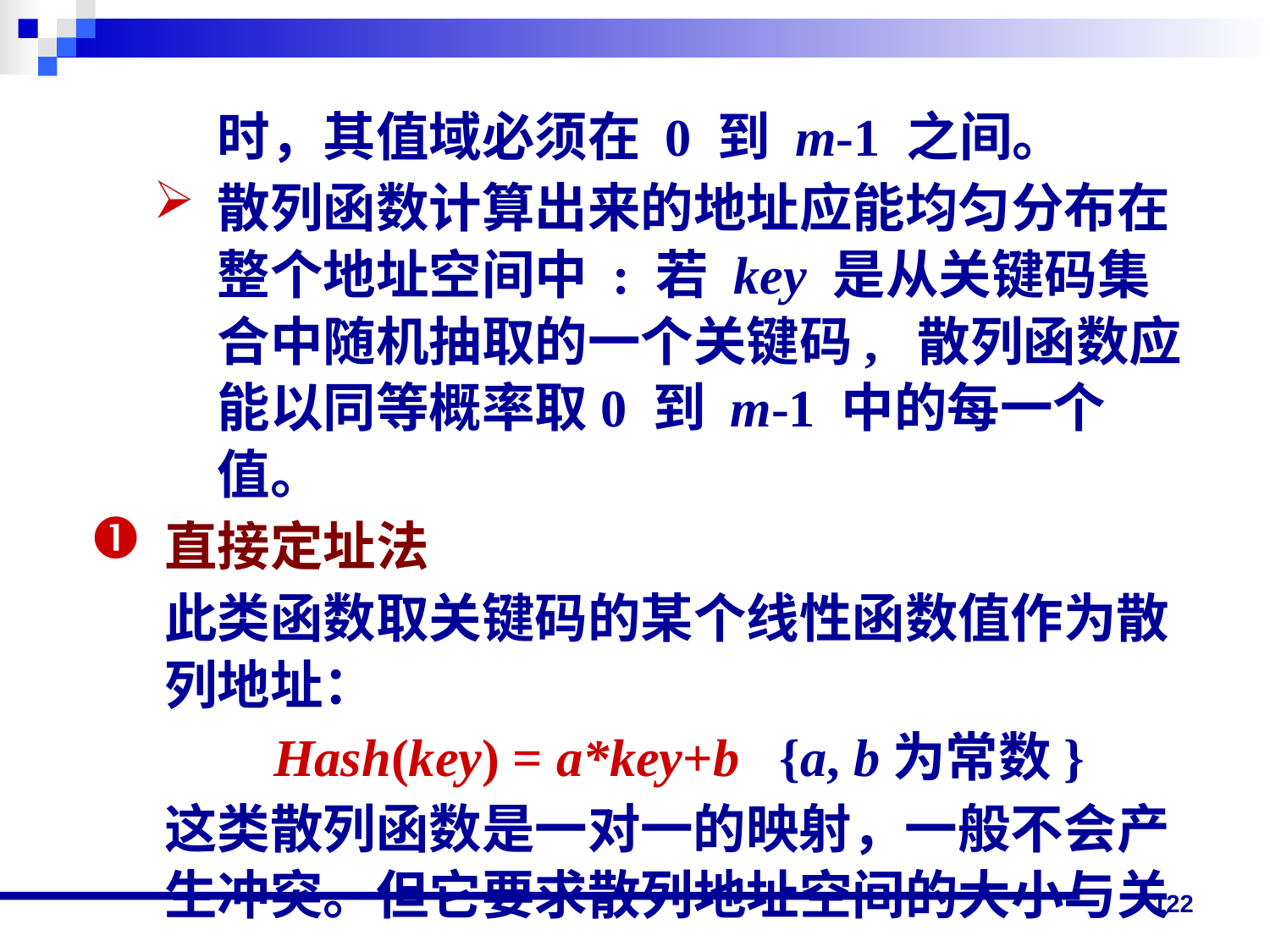

时，其值域必须在 0 到 m-1 之间。
散列函数计算出来的地址应能均匀分布在整个地址空间中 : 若 key 是从关键码集合中随机抽取的一个关键码,  散列函数应能以同等概率取0 到 m-1 中的每一个值。
直接定址法
	此类函数取关键码的某个线性函数值作为散列地址：
         Hash(key) = a*key+b   {a, b为常数}
	这类散列函数是一对一的映射，一般不会产生冲突。但它要求散列地址空间的大小与关
122